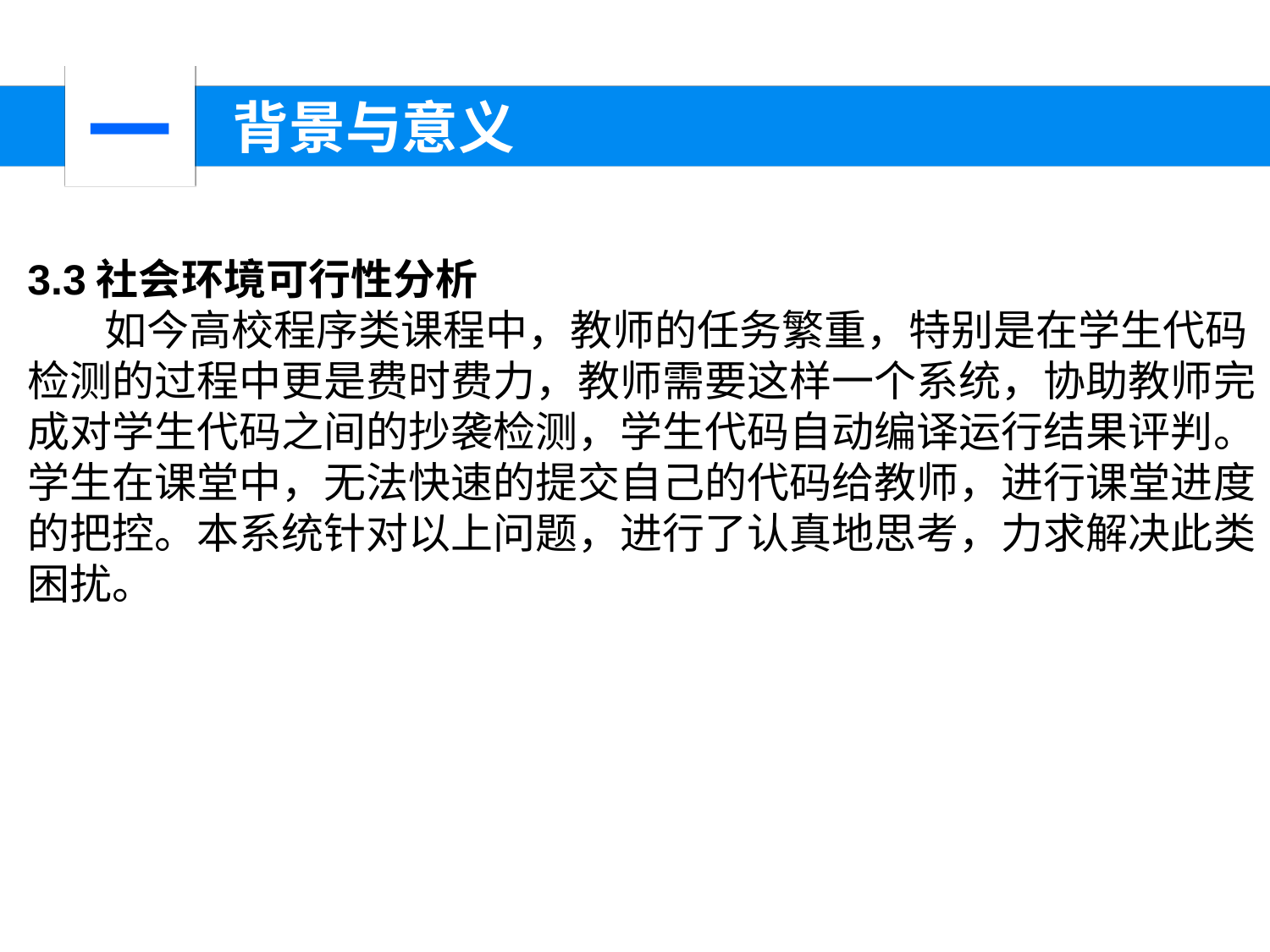

一
                背景与意义
3.3社会环境可行性分析
       如今高校程序类课程中，教师的任务繁重，特别是在学生代码
检测的过程中更是费时费力，教师需要这样一个系统，协助教师完
成对学生代码之间的抄袭检测，学生代码自动编译运行结果评判。
学生在课堂中，无法快速的提交自己的代码给教师，进行课堂进度
的把控。本系统针对以上问题，进行了认真地思考，力求解决此类
困扰。
XXXX年
XXXX年